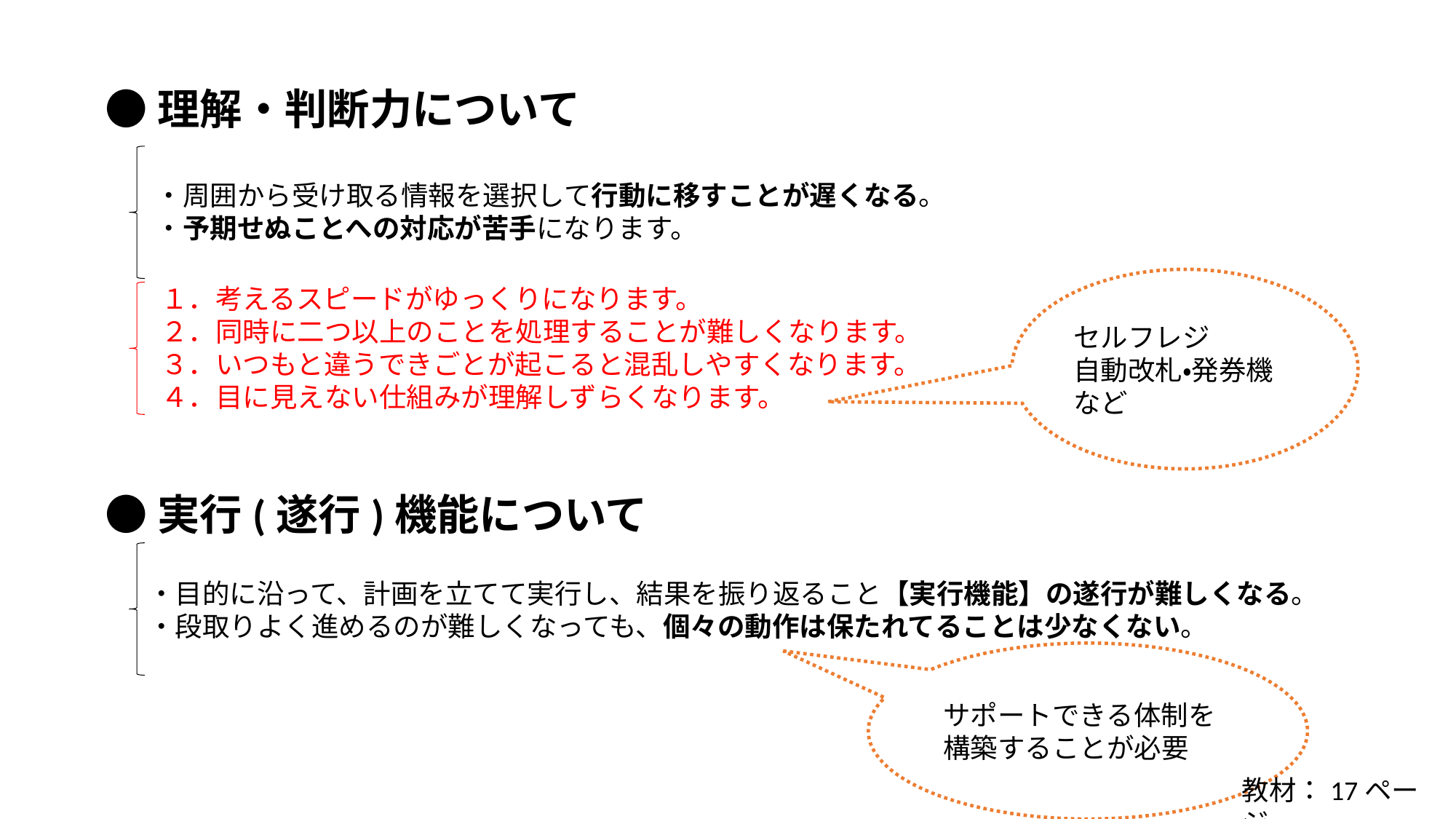

●理解・判断力について

・周囲から受け取る情報を選択して行動に移すことが遅くなる。
・予期せぬことへの対応が苦手になります。
セルフレジ
自動改札・発券機
など
１．考えるスピードがゆっくりになります。
２．同時に二つ以上のことを処理することが難しくなります。
３．いつもと違うできごとが起こると混乱しやすくなります。
４．目に見えない仕組みが理解しずらくなります。

●実行(遂行)機能について

・目的に沿って、計画を立てて実行し、結果を振り返ること【実行機能】の遂行が難しくなる。
・段取りよく進めるのが難しくなっても、個々の動作は保たれてることは少なくない。
サポートできる体制を構築することが必要
教材：17ページ